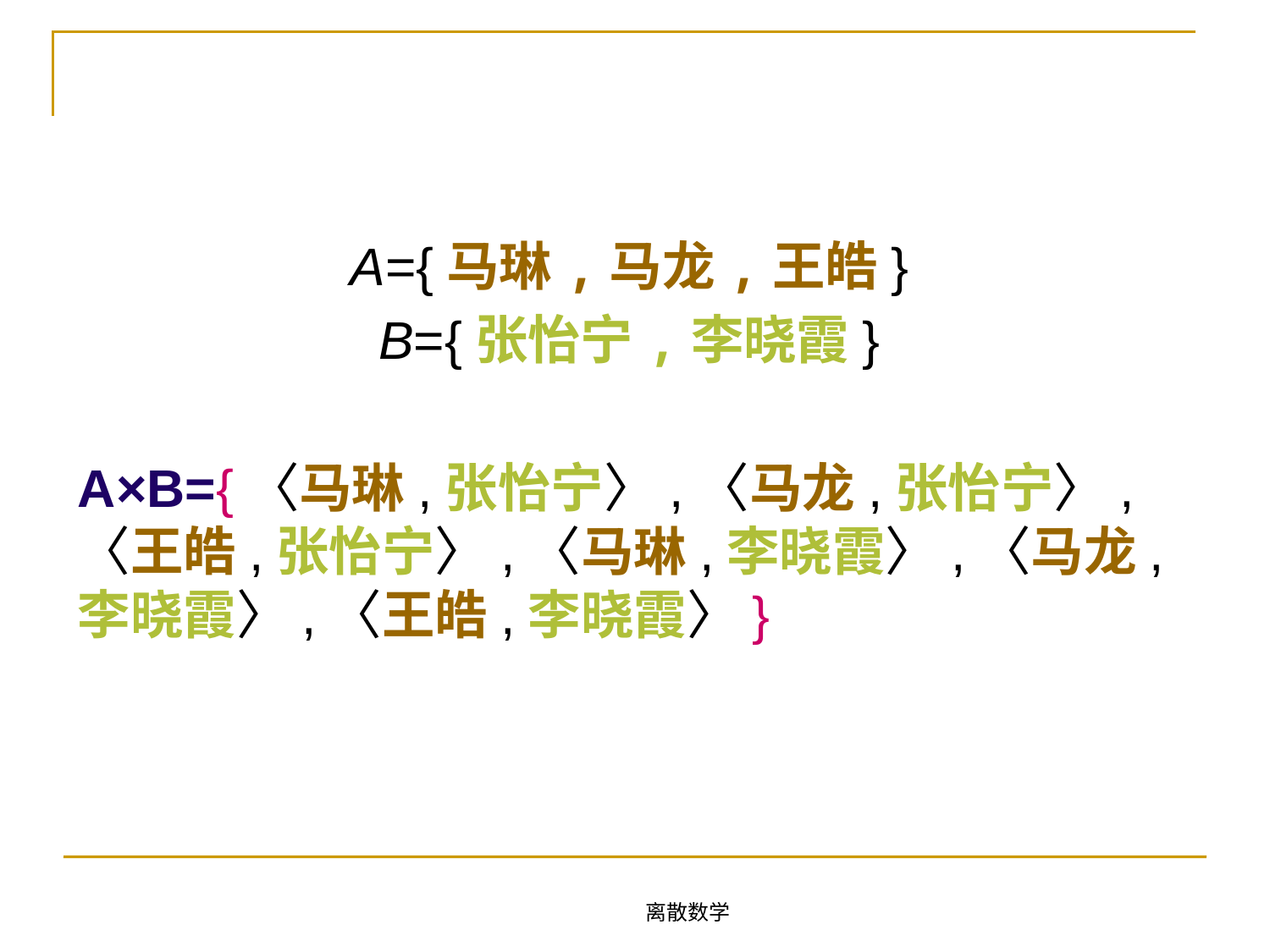

#
A={马琳,马龙,王皓}
B={张怡宁,李晓霞}

A×B={〈马琳,张怡宁〉,〈马龙,张怡宁〉,〈王皓,张怡宁〉,〈马琳,李晓霞〉,〈马龙,李晓霞〉,〈王皓,李晓霞〉}

离散数学
40